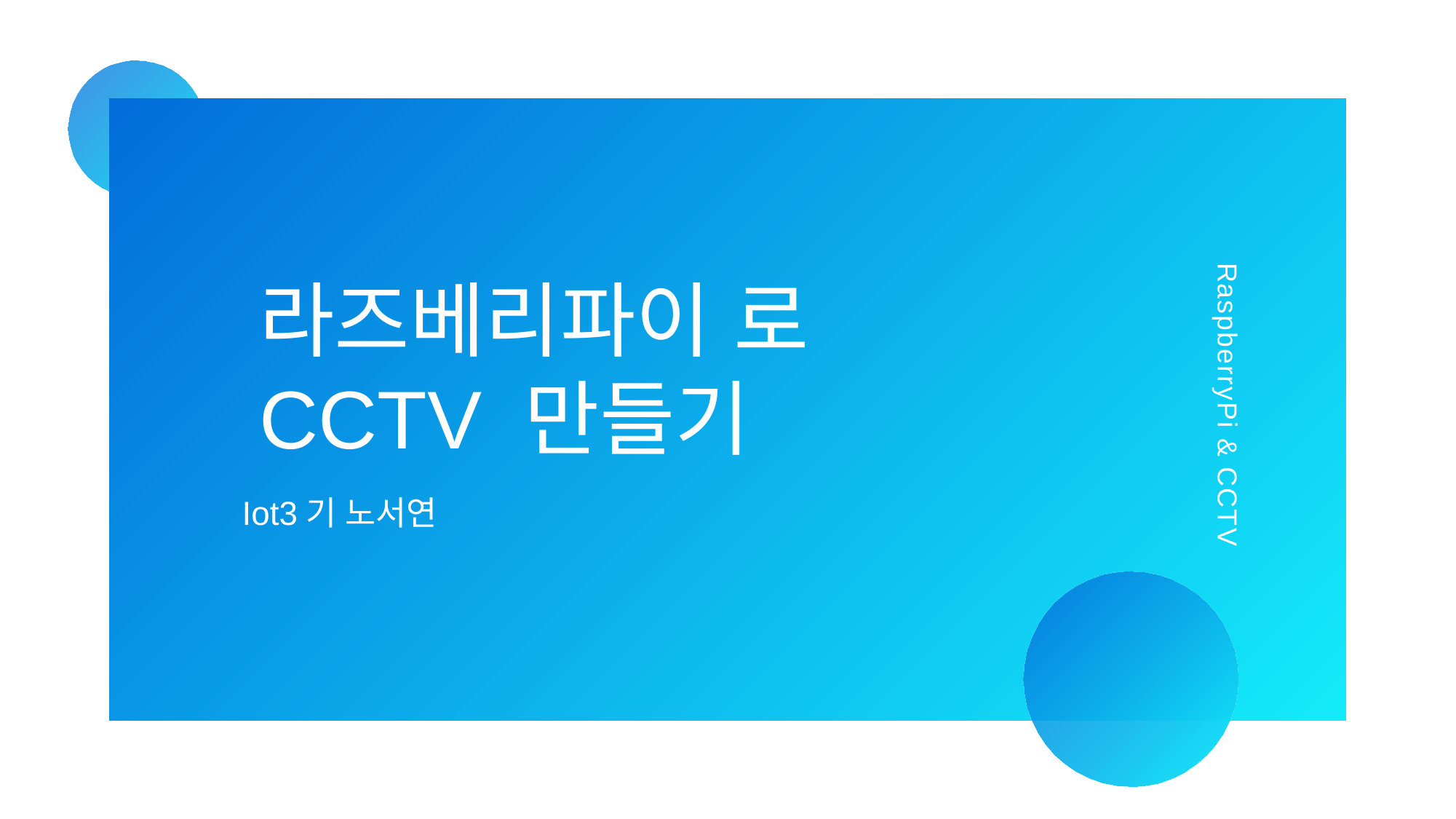

RaspberryPi & CCTV
라즈베리파이 로
CCTV 만들기
Iot3기 노서연